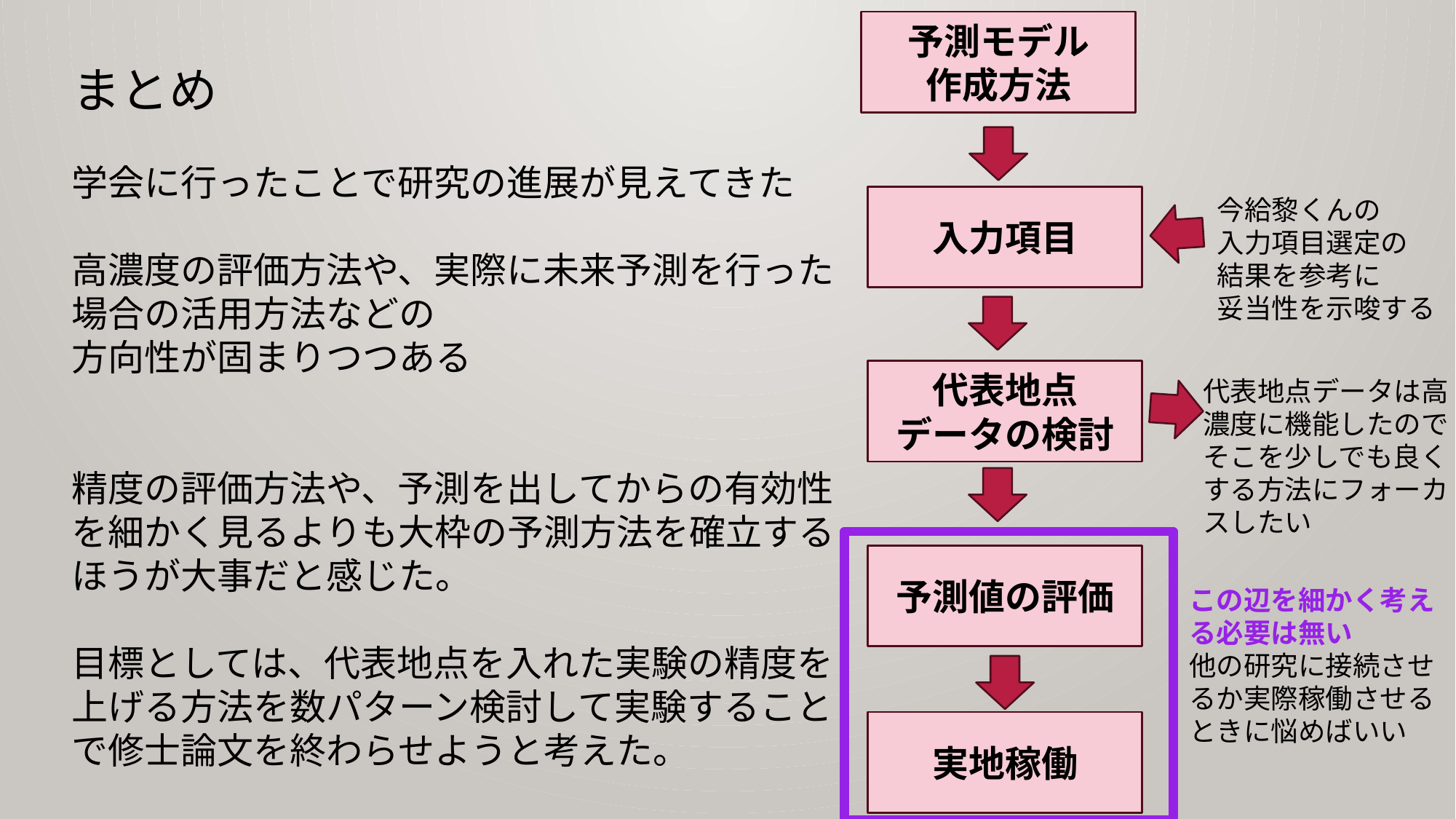

予測モデル
作成方法
まとめ

学会に行ったことで研究の進展が見えてきた

高濃度の評価方法や、実際に未来予測を行った場合の活用方法などの
方向性が固まりつつある

精度の評価方法や、予測を出してからの有効性を細かく見るよりも大枠の予測方法を確立するほうが大事だと感じた。

目標としては、代表地点を入れた実験の精度を
上げる方法を数パターン検討して実験することで修士論文を終わらせようと考えた。
入力項目
今給黎くんの
入力項目選定の
結果を参考に
妥当性を示唆する

代表地点
データの検討
代表地点データは高濃度に機能したので
そこを少しでも良くする方法にフォーカスしたい

予測値の評価
この辺を細かく考える必要は無い
他の研究に接続させるか実際稼働させるときに悩めばいい

実地稼働